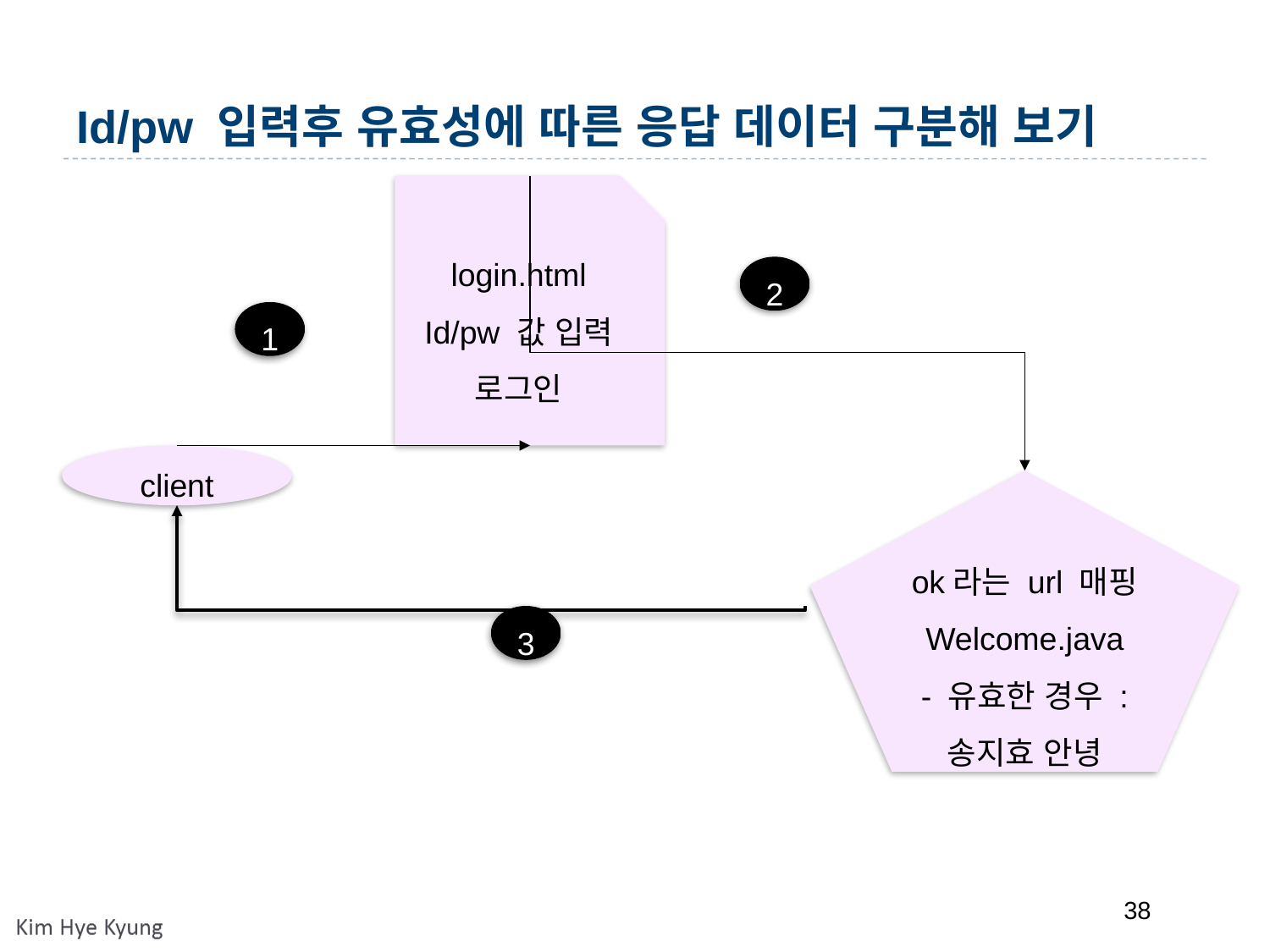

# Id/pw 입력후 유효성에 따른 응답 데이터 구분해 보기
login.html
Id/pw 값 입력
로그인
2
1
client
ok라는 url 매핑
Welcome.java
- 유효한 경우 : 송지효 안녕
3
38